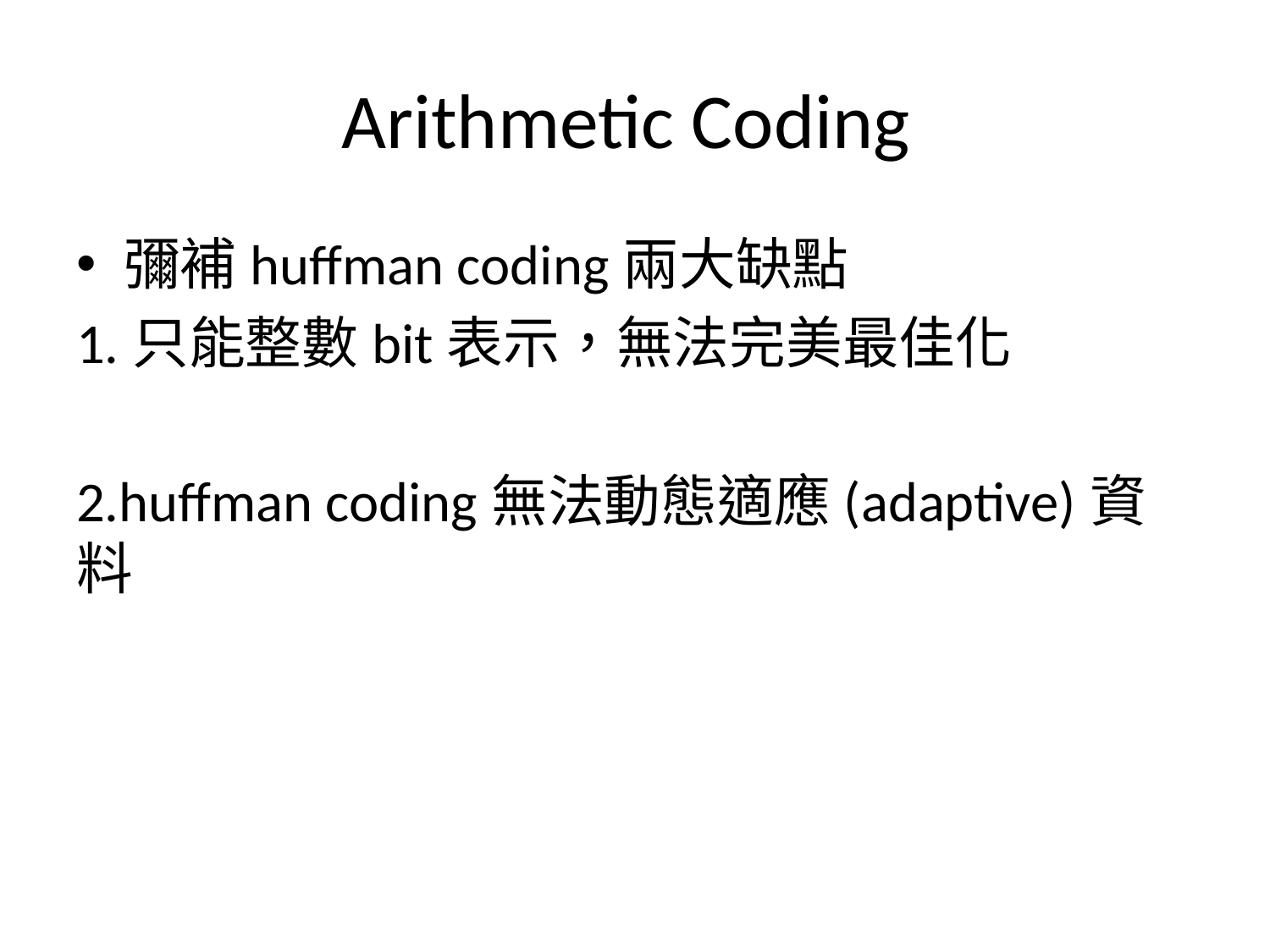

# Arithmetic Coding
彌補huffman coding兩大缺點
1.只能整數bit表示，無法完美最佳化

2.huffman coding無法動態適應(adaptive)資料